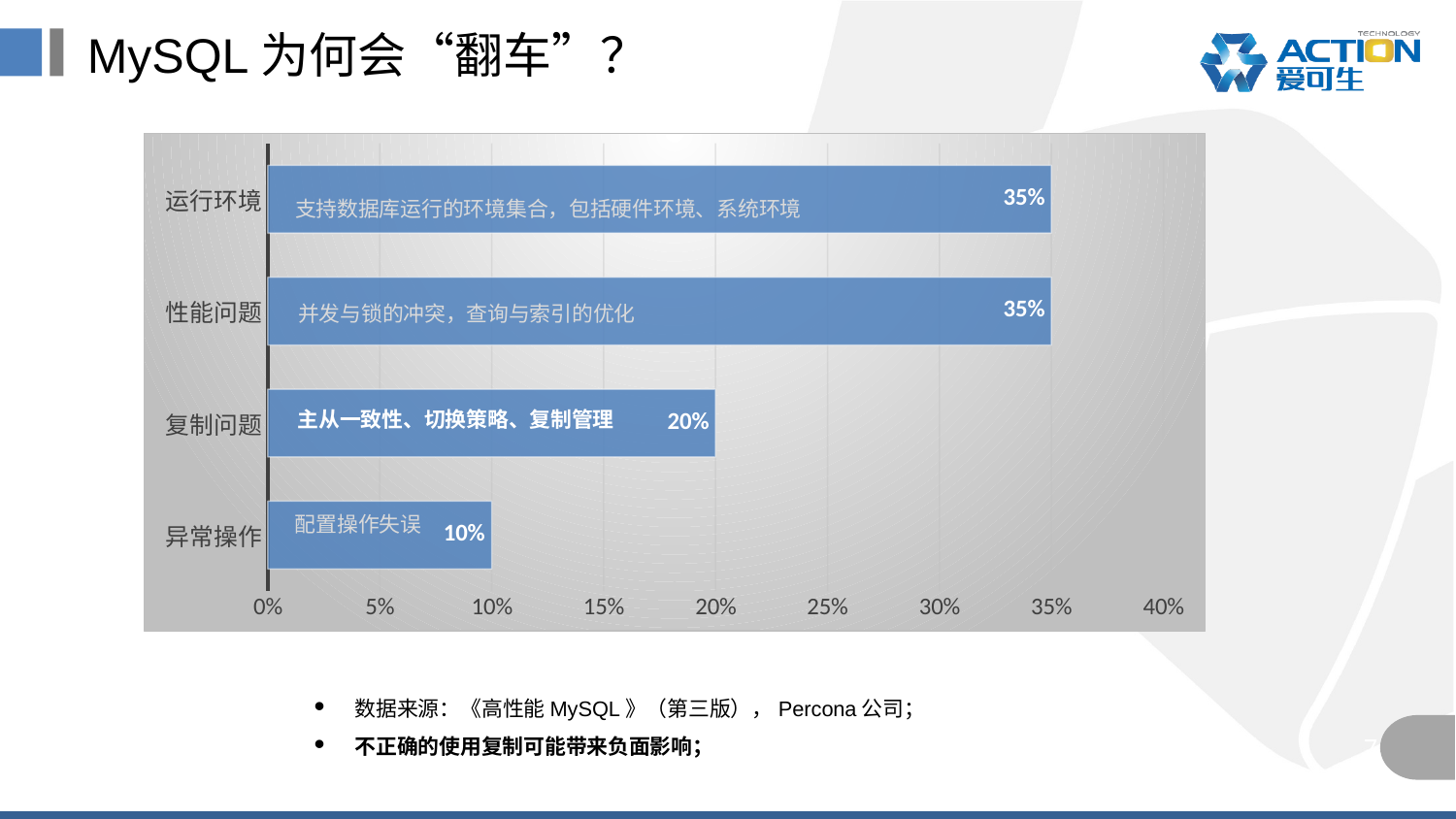

MySQL为何会“翻车”？

### Chart

| Category |  |
|---|---|
| 异常操作 | 0.1 |
| 复制问题 | 0.2 |
| 性能问题 | 0.35 |
| 运行环境 | 0.35 |
支持数据库运行的环境集合，包括硬件环境、系统环境
并发与锁的冲突，查询与索引的优化
主从一致性、切换策略、复制管理
配置操作失误
数据来源：《高性能MySQL》（第三版），Percona公司；
不正确的使用复制可能带来负面影响；
7